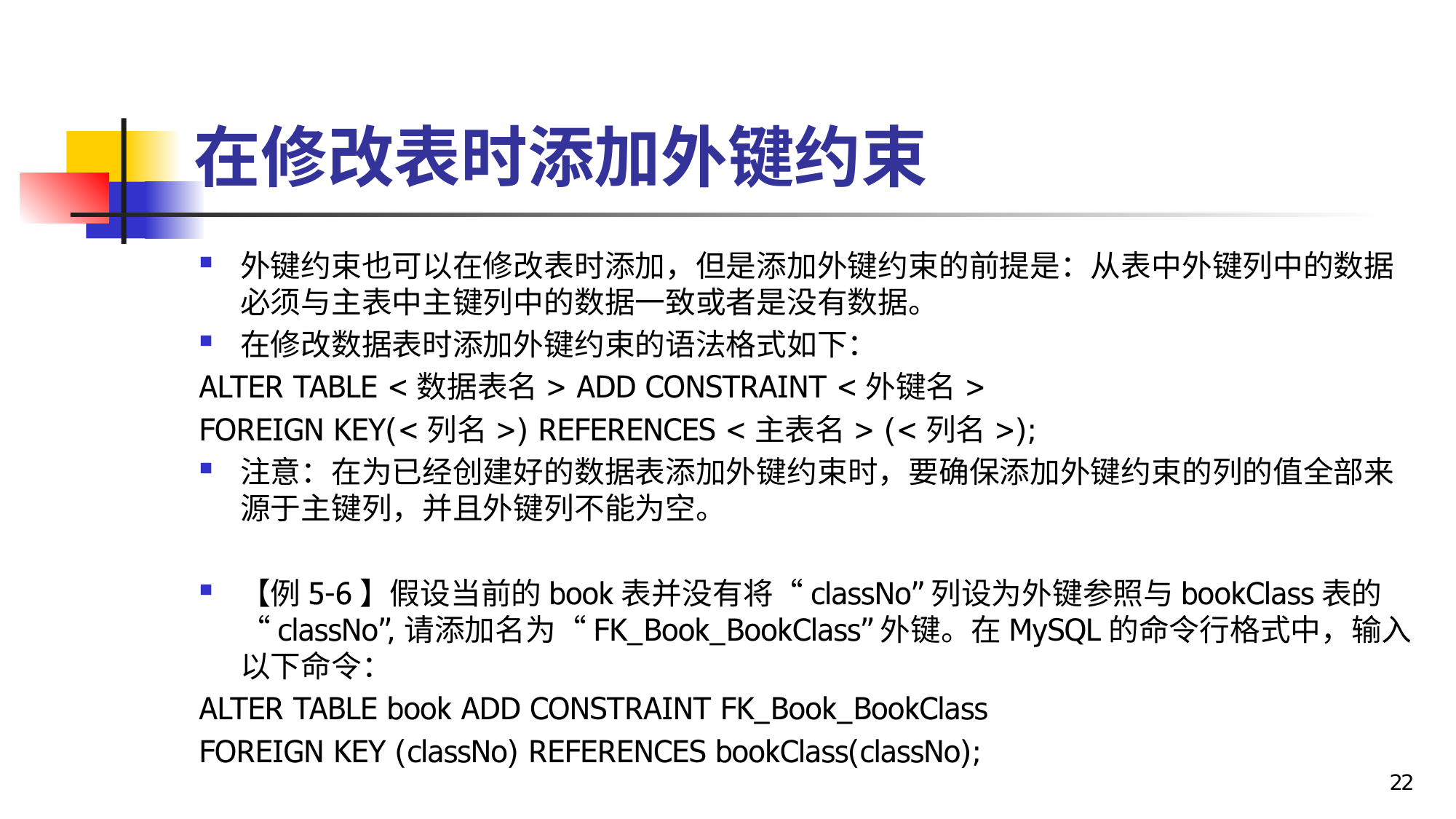

# 在修改表时添加外键约束
外键约束也可以在修改表时添加，但是添加外键约束的前提是：从表中外键列中的数据必须与主表中主键列中的数据一致或者是没有数据。
在修改数据表时添加外键约束的语法格式如下：
ALTER TABLE <数据表名> ADD CONSTRAINT <外键名>
FOREIGN KEY(<列名>) REFERENCES <主表名> (<列名>);
注意：在为已经创建好的数据表添加外键约束时，要确保添加外键约束的列的值全部来源于主键列，并且外键列不能为空。

【例5-6】假设当前的book表并没有将“classNo”列设为外键参照与bookClass表的“classNo”,请添加名为“FK_Book_BookClass”外键。在MySQL的命令行格式中，输入以下命令：
ALTER TABLE book ADD CONSTRAINT FK_Book_BookClass
FOREIGN KEY (classNo) REFERENCES bookClass(classNo);
22